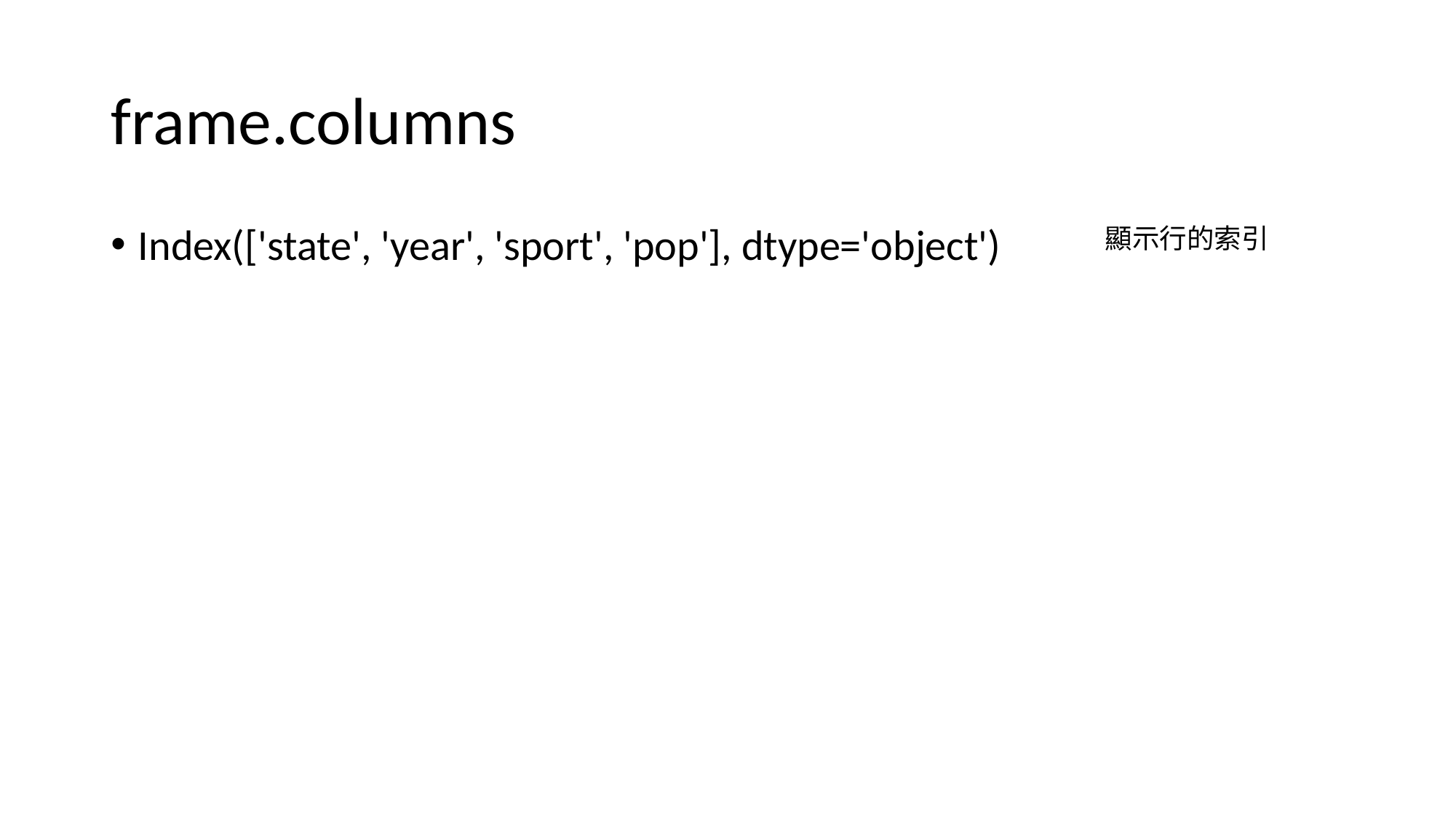

# frame.columns
顯示行的索引
Index(['state', 'year', 'sport', 'pop'], dtype='object')